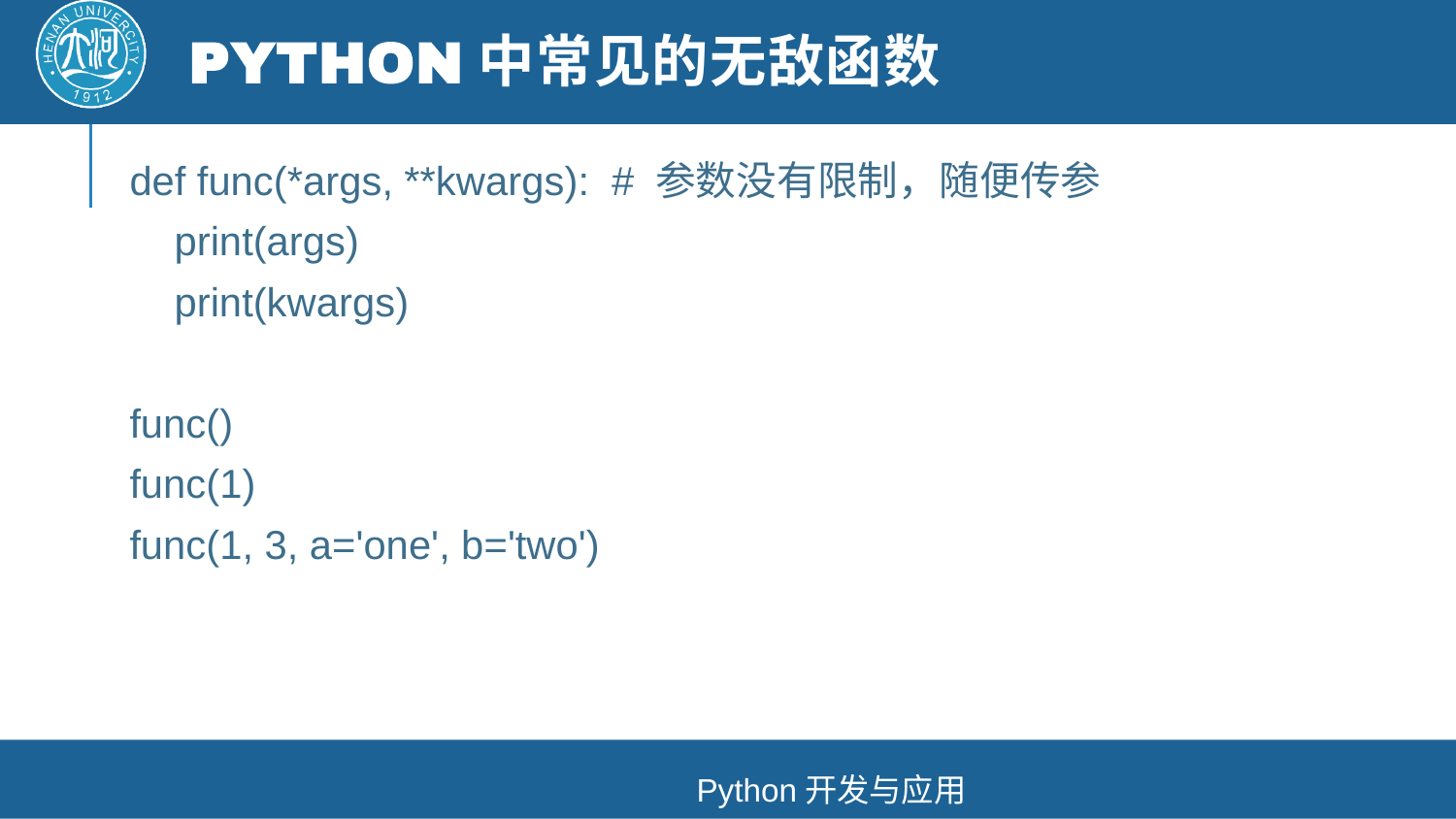

# python中常见的无敌函数
def func(*args, **kwargs):  # 参数没有限制，随便传参
    print(args)
    print(kwargs)

func()
func(1)
func(1, 3, a='one', b='two')

Python开发与应用
29